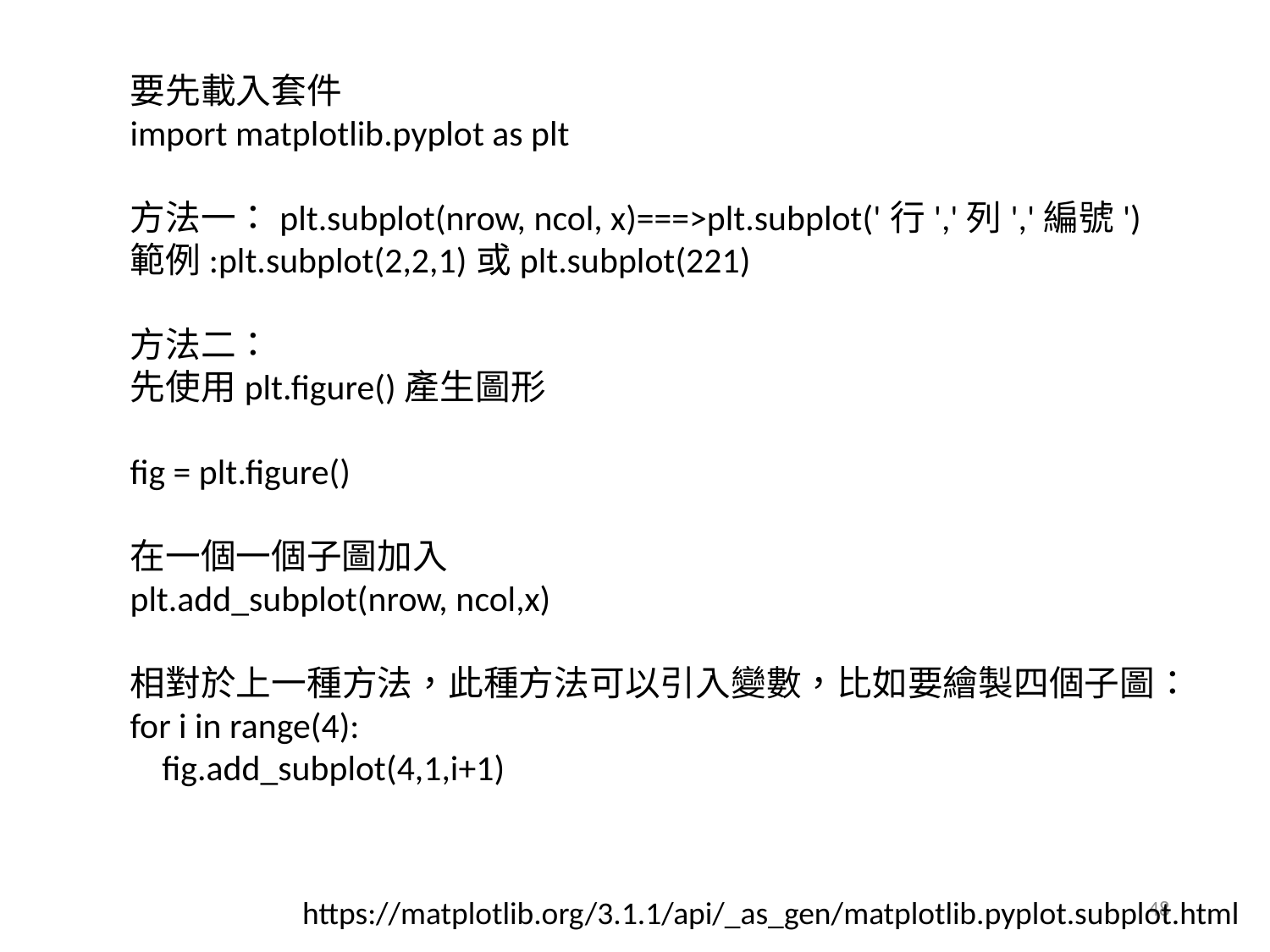

要先載入套件
import matplotlib.pyplot as plt

方法一：plt.subplot(nrow, ncol, x)===>plt.subplot('行','列','編號')
範例:plt.subplot(2,2,1)或plt.subplot(221)

方法二：
先使用plt.figure()產生圖形

fig = plt.figure()

在一個一個子圖加入
plt.add_subplot(nrow, ncol,x)

相對於上一種方法，此種方法可以引入變數，比如要繪製四個子圖：
for i in range(4):
    fig.add_subplot(4,1,i+1)
48
https://matplotlib.org/3.1.1/api/_as_gen/matplotlib.pyplot.subplot.html